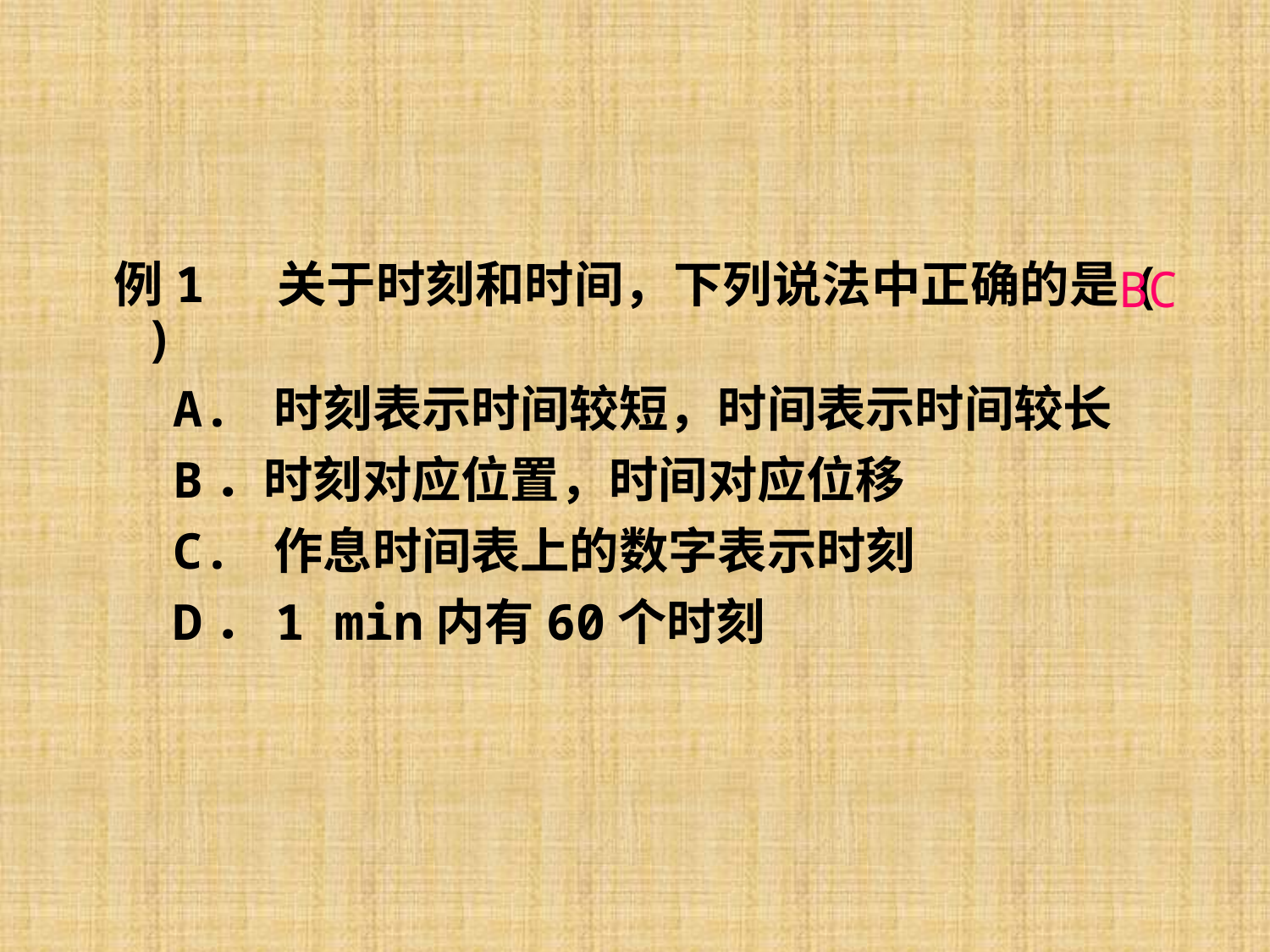

BC
例1  关于时刻和时间，下列说法中正确的是(   )
  A. 时刻表示时间较短，时间表示时间较长
  B．时刻对应位置，时间对应位移
  C. 作息时间表上的数字表示时刻
  D．1 min内有60个时刻